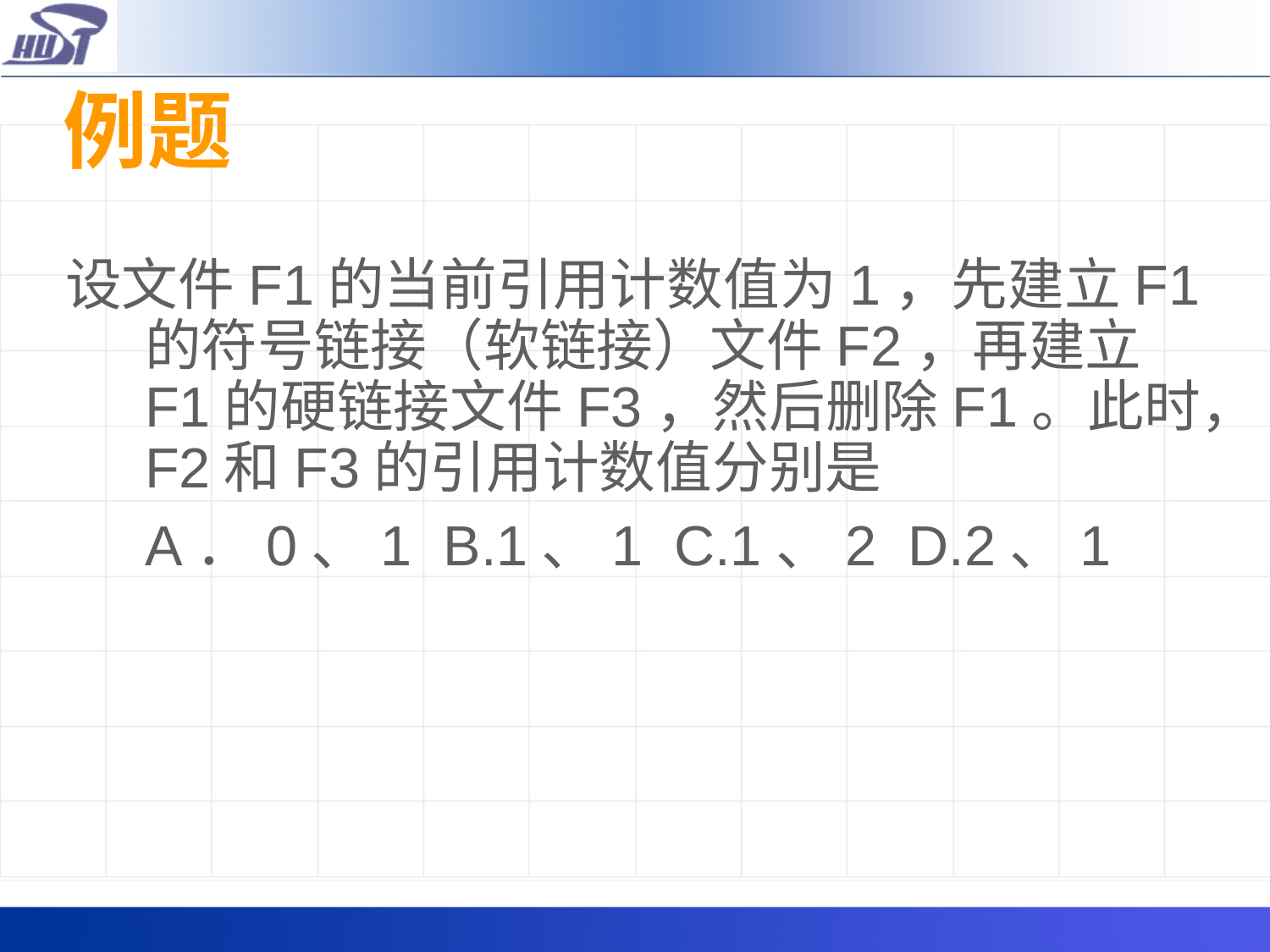

例题
设文件F1的当前引用计数值为1，先建立F1的符号链接（软链接）文件F2，再建立F1的硬链接文件F3，然后删除F1。此时，F2和F3的引用计数值分别是
	A．0、1  B.1、1  C.1、2  D.2、1